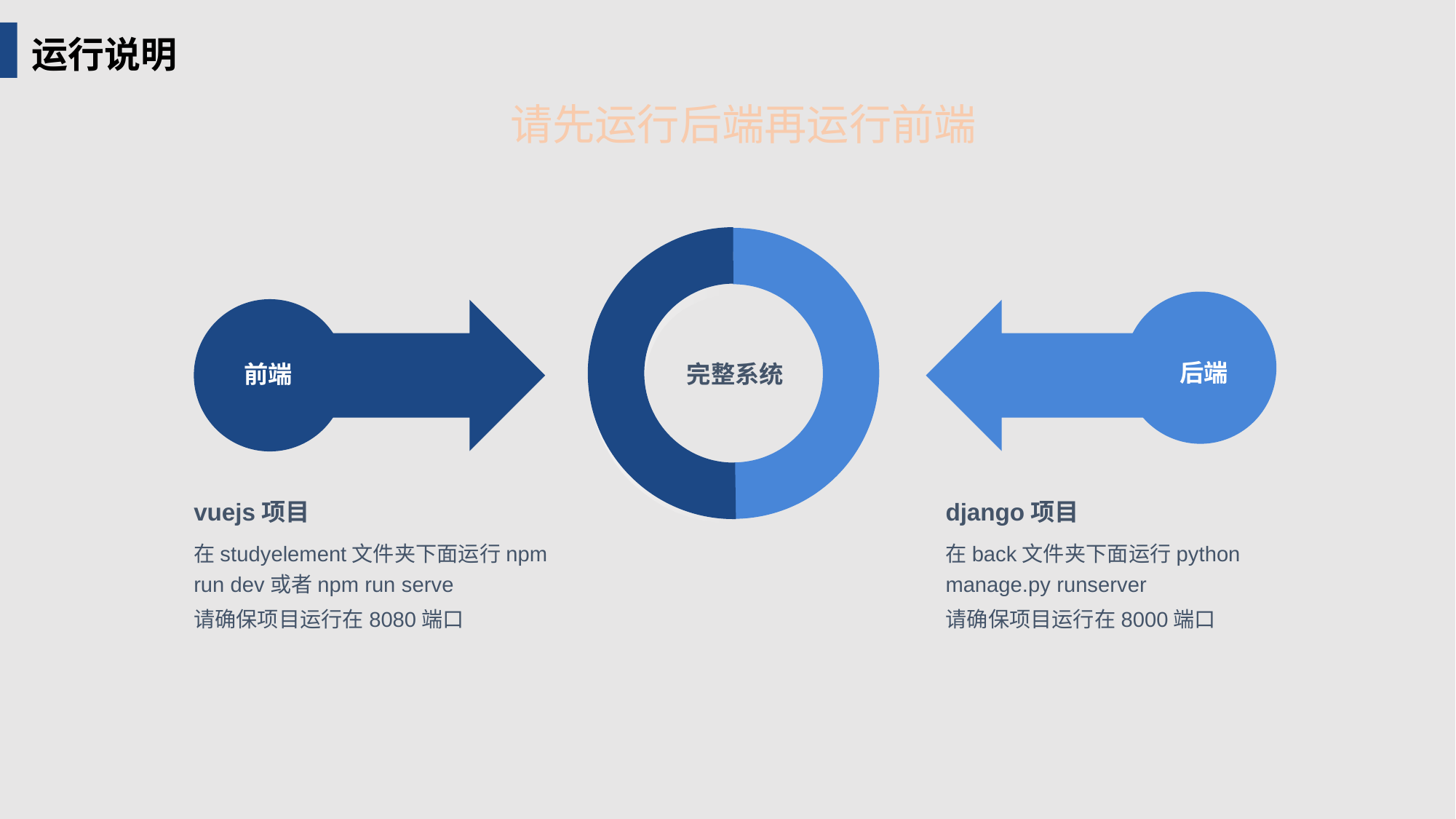

运行说明
请先运行后端再运行前端

后端
前端
完整系统
vuejs项目
django项目
在studyelement文件夹下面运行npm run dev或者npm run serve
请确保项目运行在8080端口
在back文件夹下面运行python manage.py runserver
请确保项目运行在8000端口